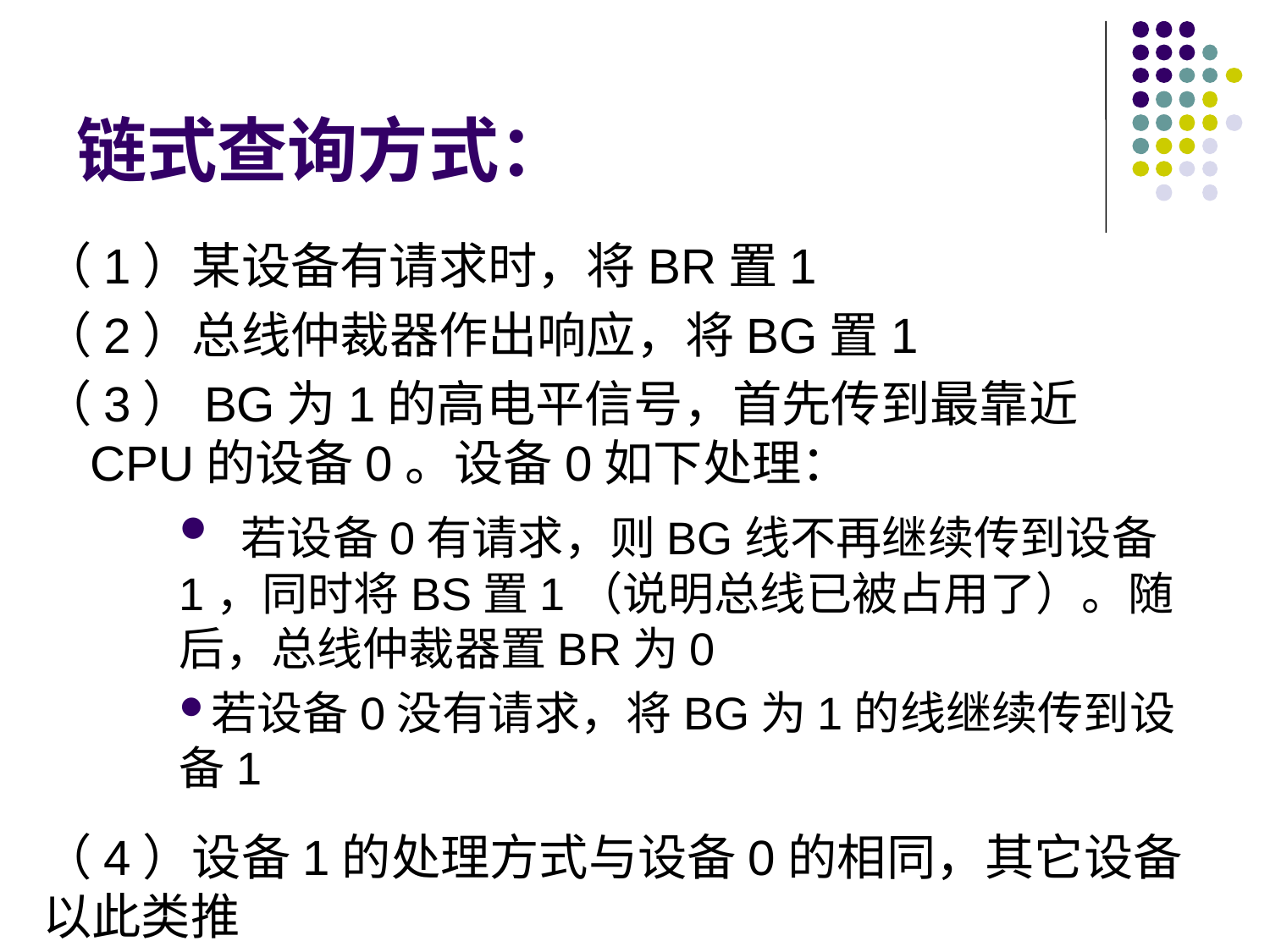

# 链式查询方式：
（1）某设备有请求时，将BR置1
（2）总线仲裁器作出响应，将BG置1
（3）BG为1的高电平信号，首先传到最靠近CPU的设备0。设备0如下处理：
 若设备0有请求，则BG线不再继续传到设备1，同时将BS置1（说明总线已被占用了）。随后，总线仲裁器置BR为0
若设备0没有请求，将BG为1的线继续传到设备1
（4）设备1的处理方式与设备0的相同，其它设备以此类推
43